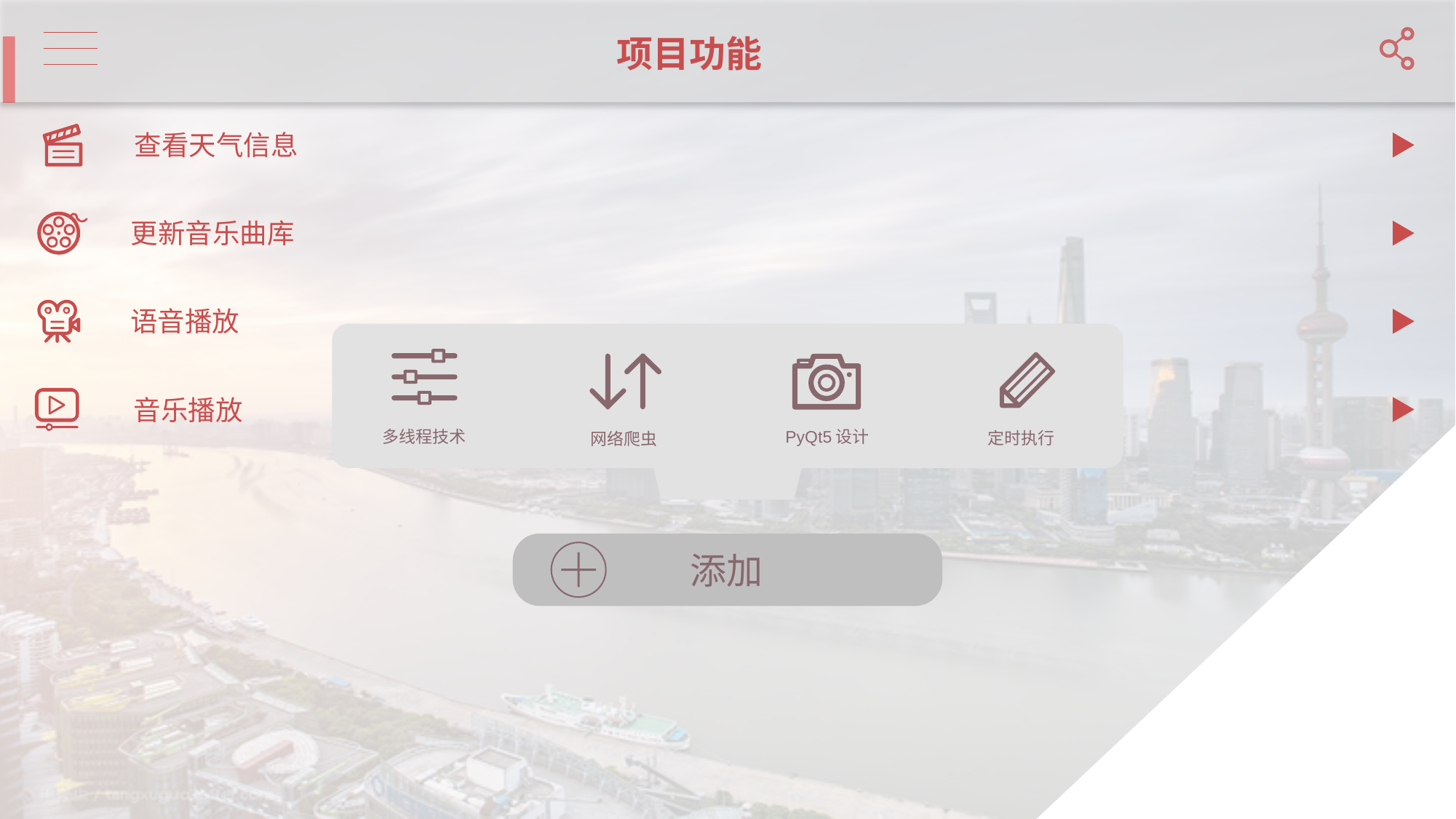

项目功能

查看天气信息

更新音乐曲库

语音播放

音乐播放

多线程技术
PyQt5设计
定时执行
网络爬虫

添加